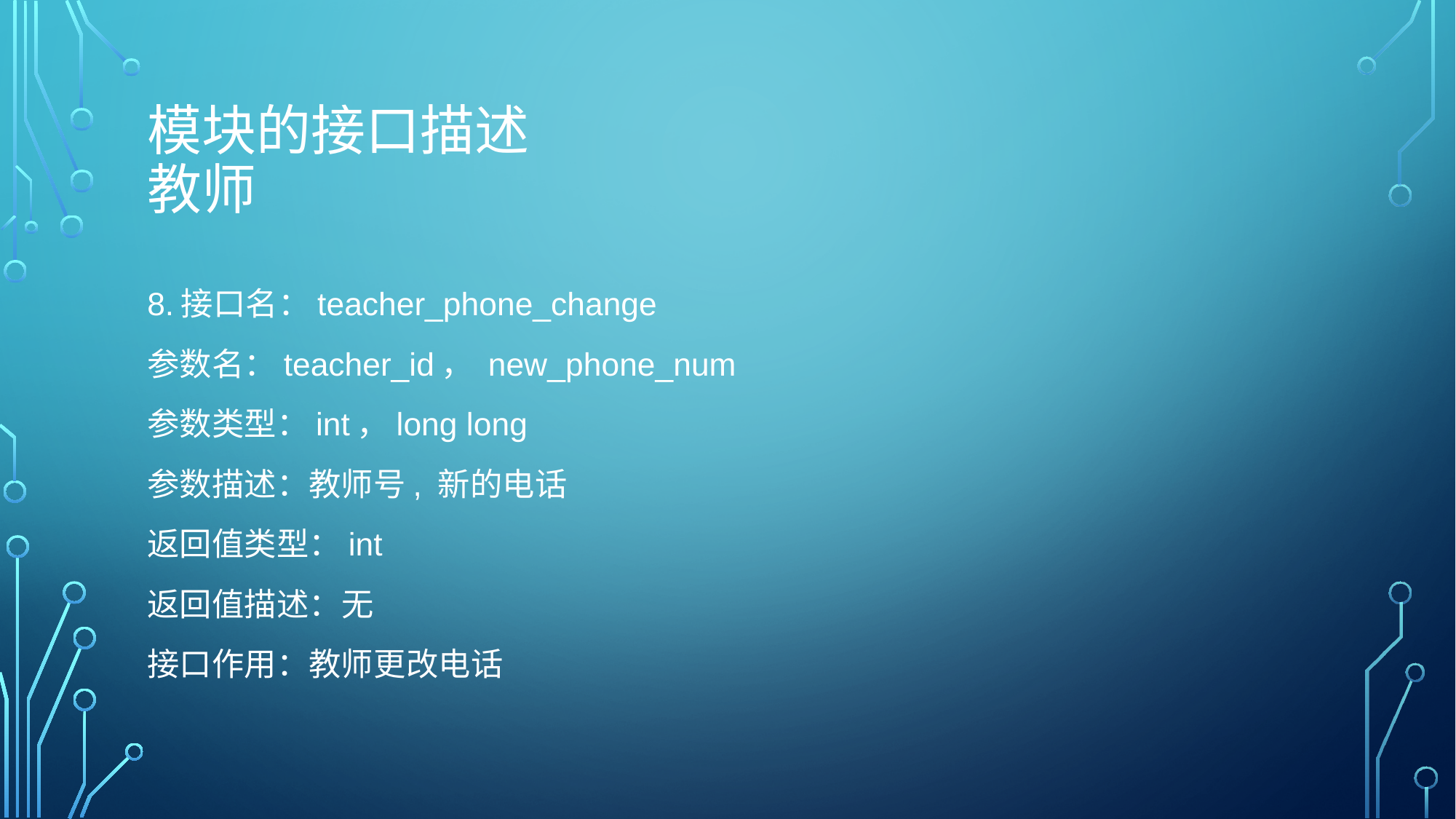

# 模块的接口描述 教师

8.接口名：teacher_phone_change
参数名：teacher_id， new_phone_num
参数类型：int，long long
参数描述：教师号, 新的电话
返回值类型：int
返回值描述：无
接口作用：教师更改电话